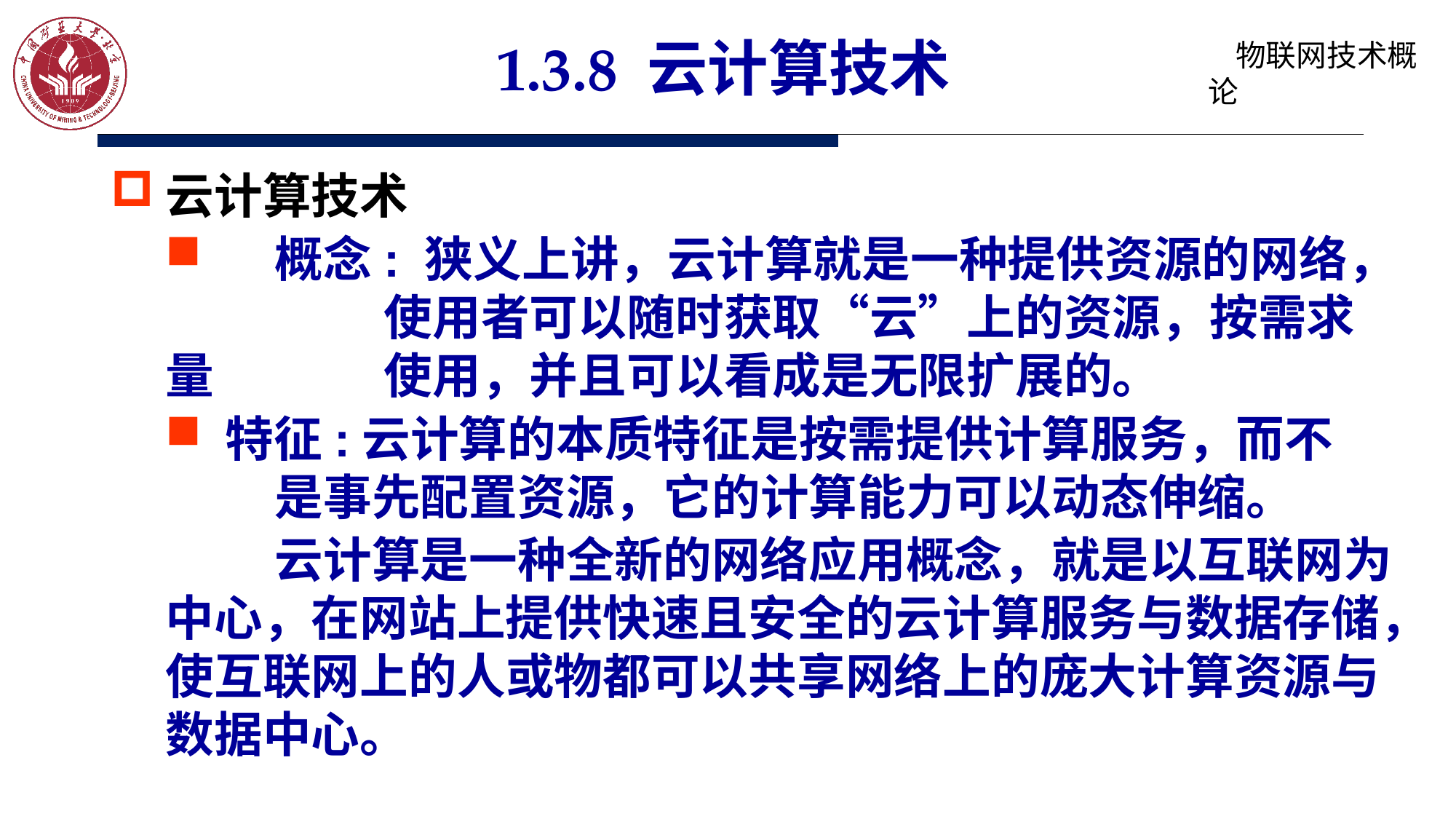

# 1.3.8 云计算技术
云计算技术
	概念: 狭义上讲，云计算就是一种提供资源的网络，		使用者可以随时获取“云”上的资源，按需求量		使用，并且可以看成是无限扩展的。
 特征:云计算的本质特征是按需提供计算服务，而不		是事先配置资源，它的计算能力可以动态伸缩。
	云计算是一种全新的网络应用概念，就是以互联网为中心，在网站上提供快速且安全的云计算服务与数据存储，使互联网上的人或物都可以共享网络上的庞大计算资源与数据中心。